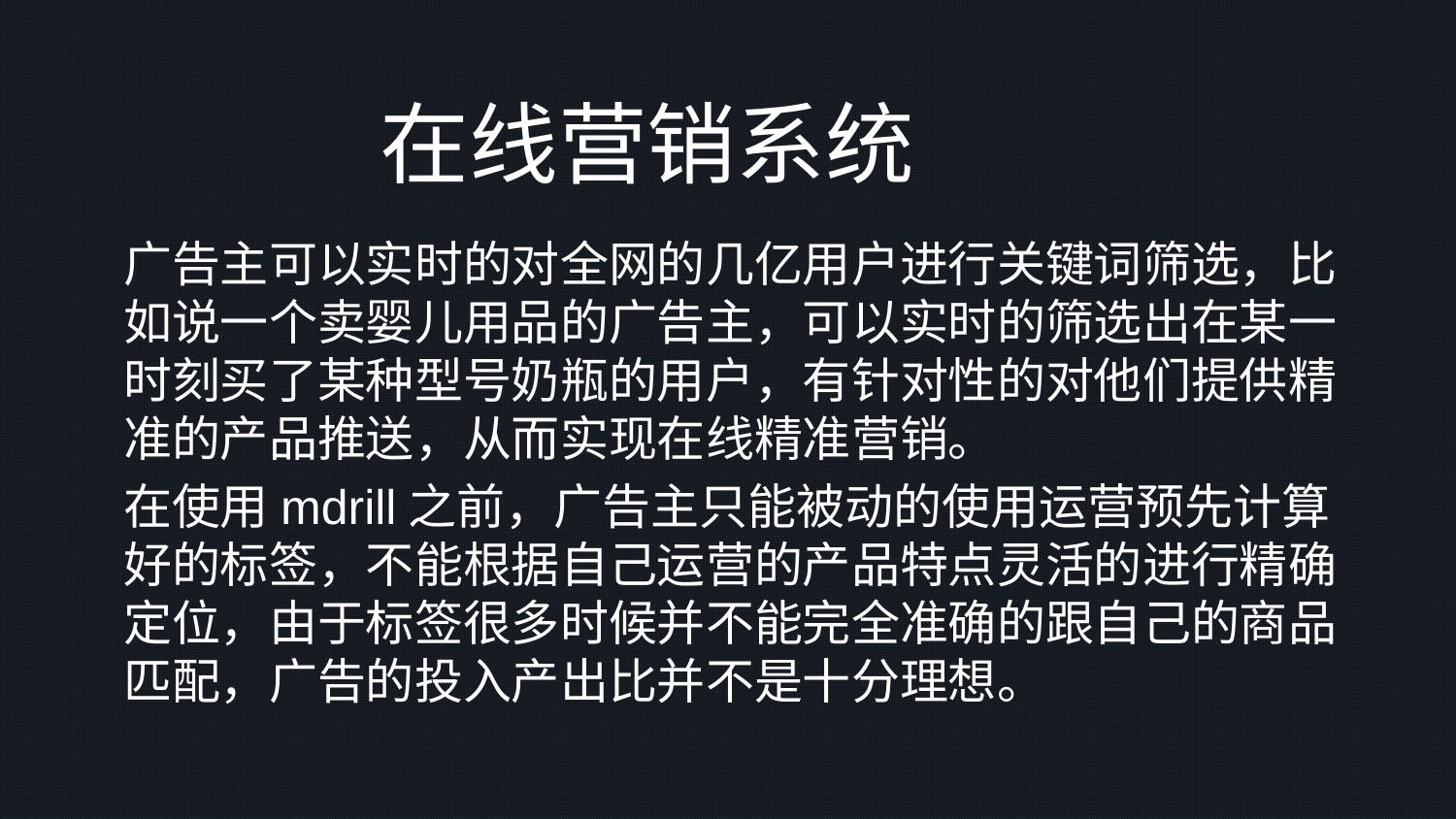

# 在线营销系统
广告主可以实时的对全网的几亿用户进行关键词筛选，比如说一个卖婴儿用品的广告主，可以实时的筛选出在某一时刻买了某种型号奶瓶的用户，有针对性的对他们提供精准的产品推送，从而实现在线精准营销。
在使用mdrill之前，广告主只能被动的使用运营预先计算好的标签，不能根据自己运营的产品特点灵活的进行精确定位，由于标签很多时候并不能完全准确的跟自己的商品匹配，广告的投入产出比并不是十分理想。